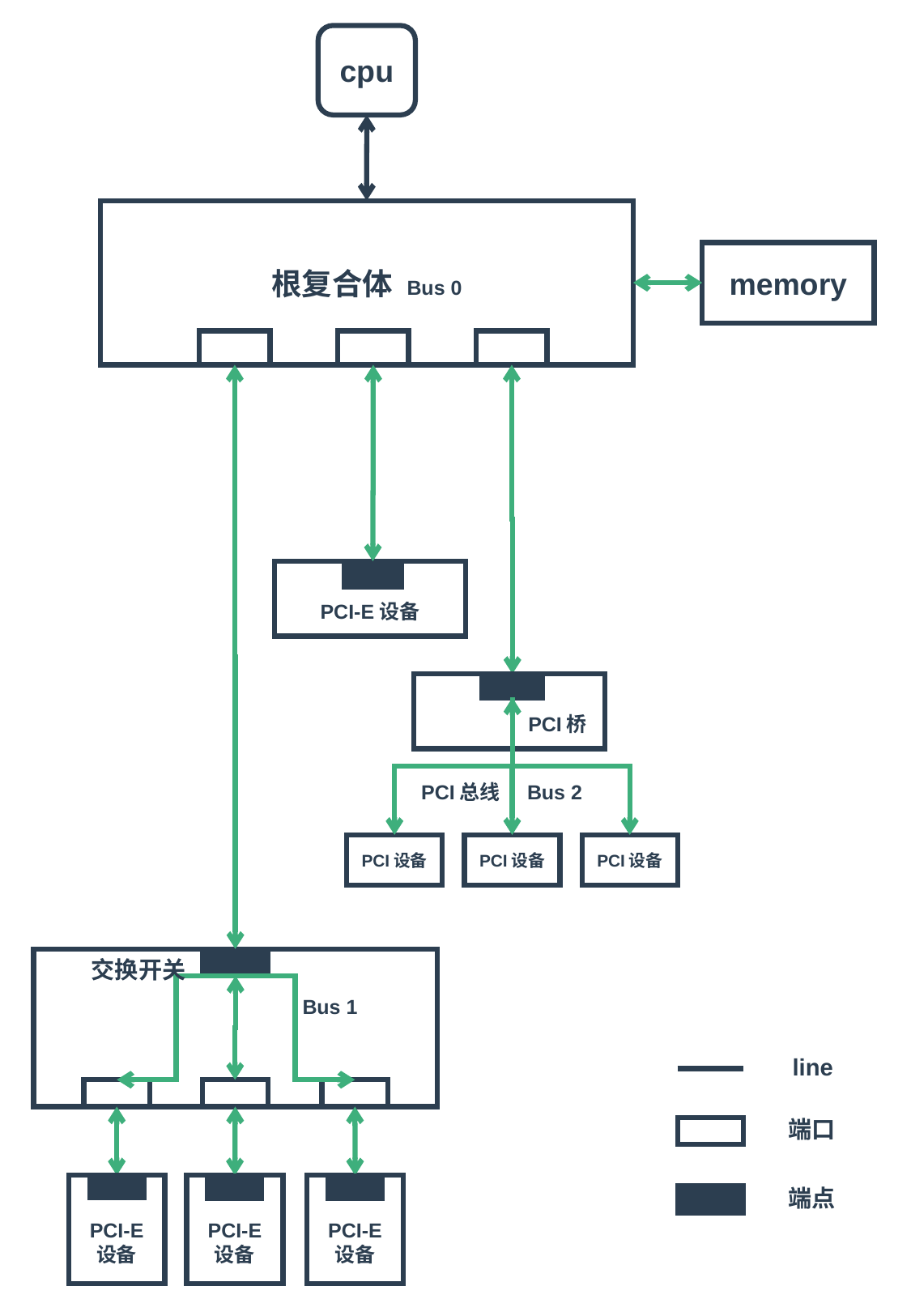

cpu
根复合体 Bus 0

memory

PCI-E设备

PCI桥
PCI总线
Bus 2
PCI设备
PCI设备
PCI设备

交换开关
Bus 1
line
端口

PCI-E
设备

PCI-E
设备

PCI-E
设备

端点